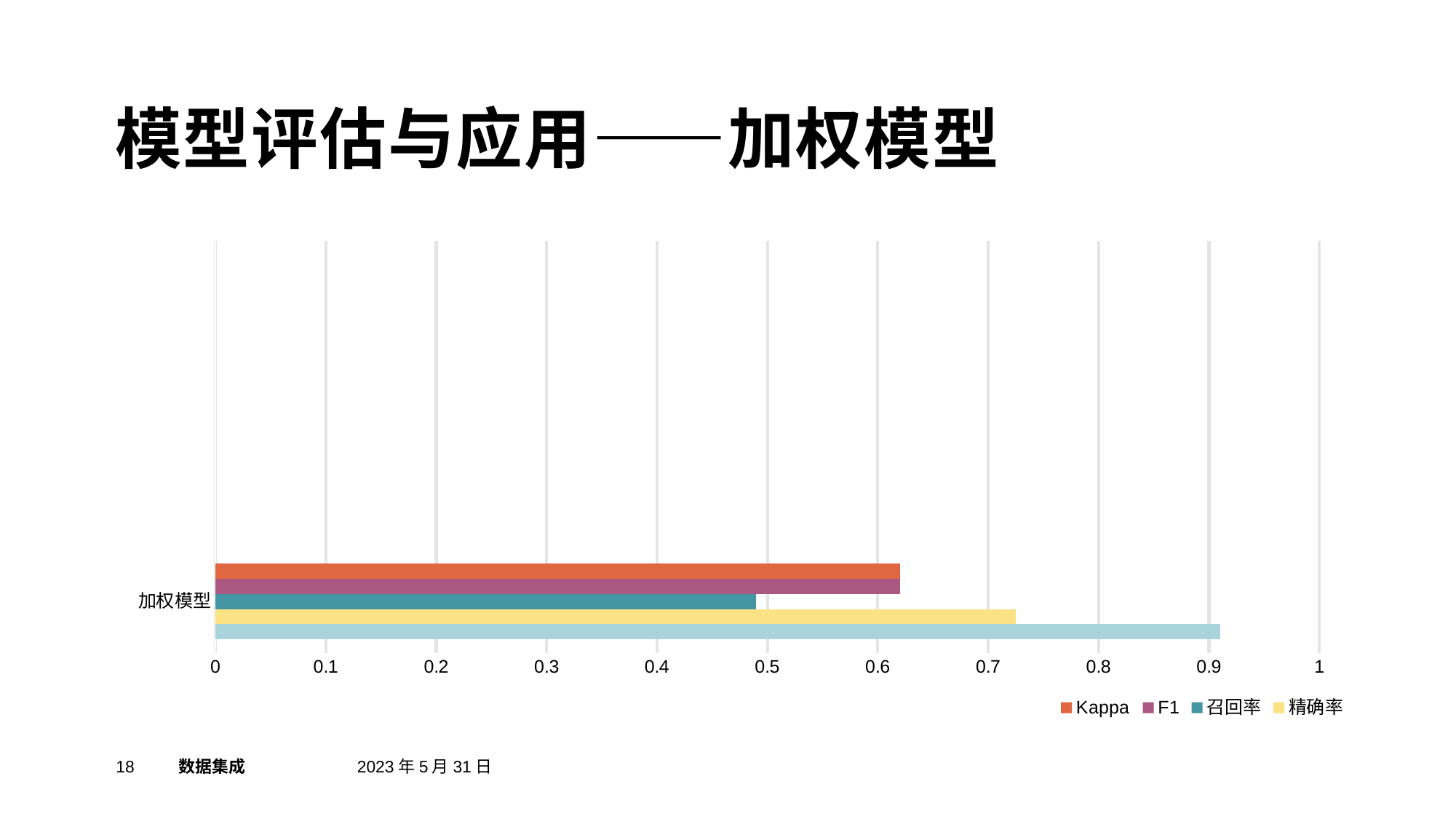

# 模型评估与应用——加权模型

### Chart

| Category | 准确率 | 精确率 | 召回率 | F1 | Kappa |
|---|---|---|---|---|---|
| 加权模型 | 0.91 | 0.725 | 0.49 | 0.62 | 0.62 |
18
数据集成
2023年5月31日